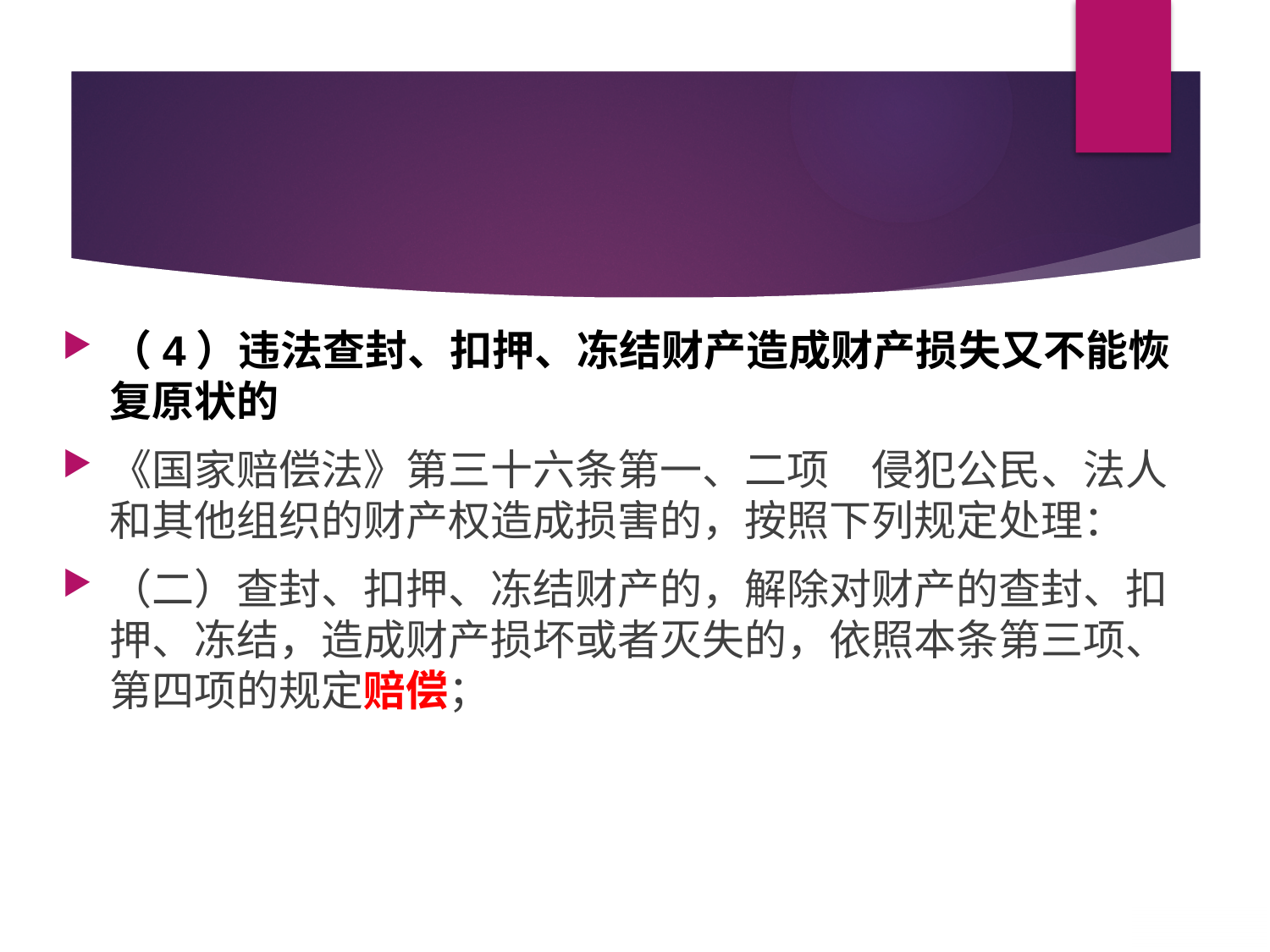

32
#
（4）违法查封、扣押、冻结财产造成财产损失又不能恢复原状的
《国家赔偿法》第三十六条第一、二项　侵犯公民、法人和其他组织的财产权造成损害的，按照下列规定处理：
（二）查封、扣押、冻结财产的，解除对财产的查封、扣押、冻结，造成财产损坏或者灭失的，依照本条第三项、第四项的规定赔偿；